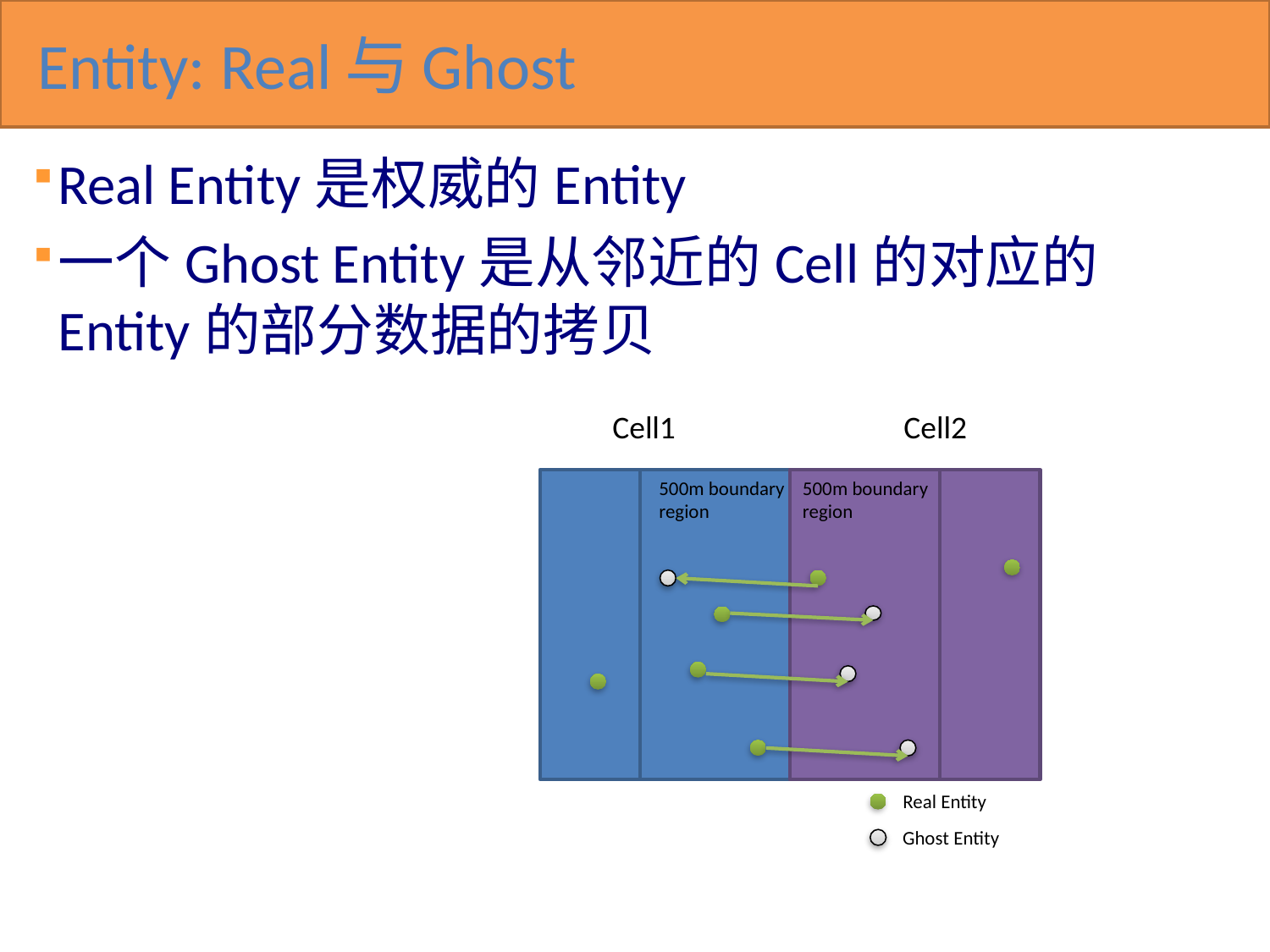

# Entity: Real与Ghost
Real Entity是权威的Entity
一个Ghost Entity是从邻近的Cell的对应的Entity的部分数据的拷贝
Cell1
Cell2

500m boundary region
500m boundary region

 Real Entity

Ghost Entity